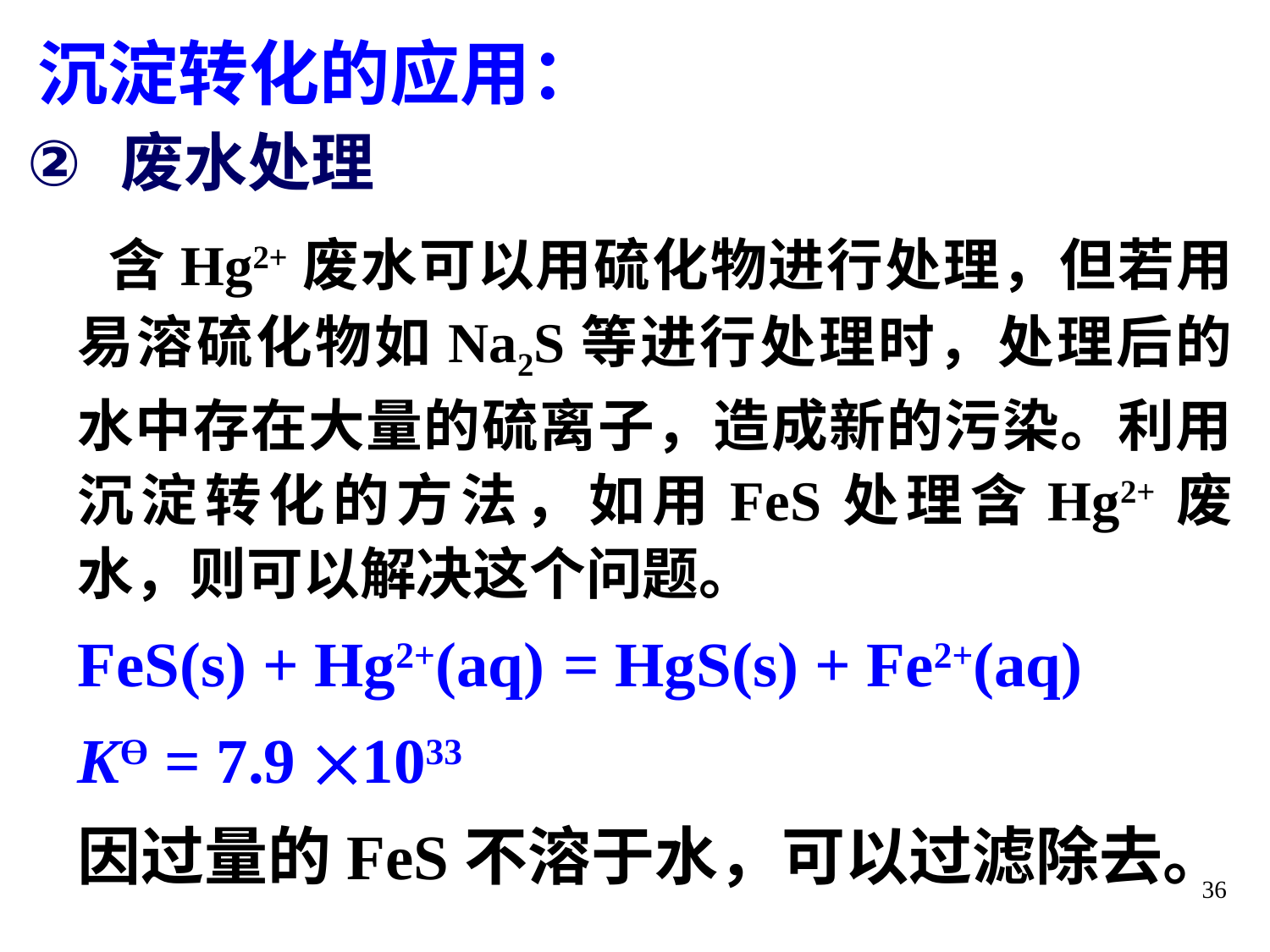

# 沉淀转化的应用：
 废水处理
    含Hg2+废水可以用硫化物进行处理，但若用易溶硫化物如Na2S等进行处理时，处理后的水中存在大量的硫离子，造成新的污染。利用沉淀转化的方法，如用FeS处理含Hg2+废水，则可以解决这个问题。
FeS(s) + Hg2+(aq)  = HgS(s) + Fe2+(aq)
KƟ = 7.9 ×1033
因过量的FeS不溶于水，可以过滤除去。
36